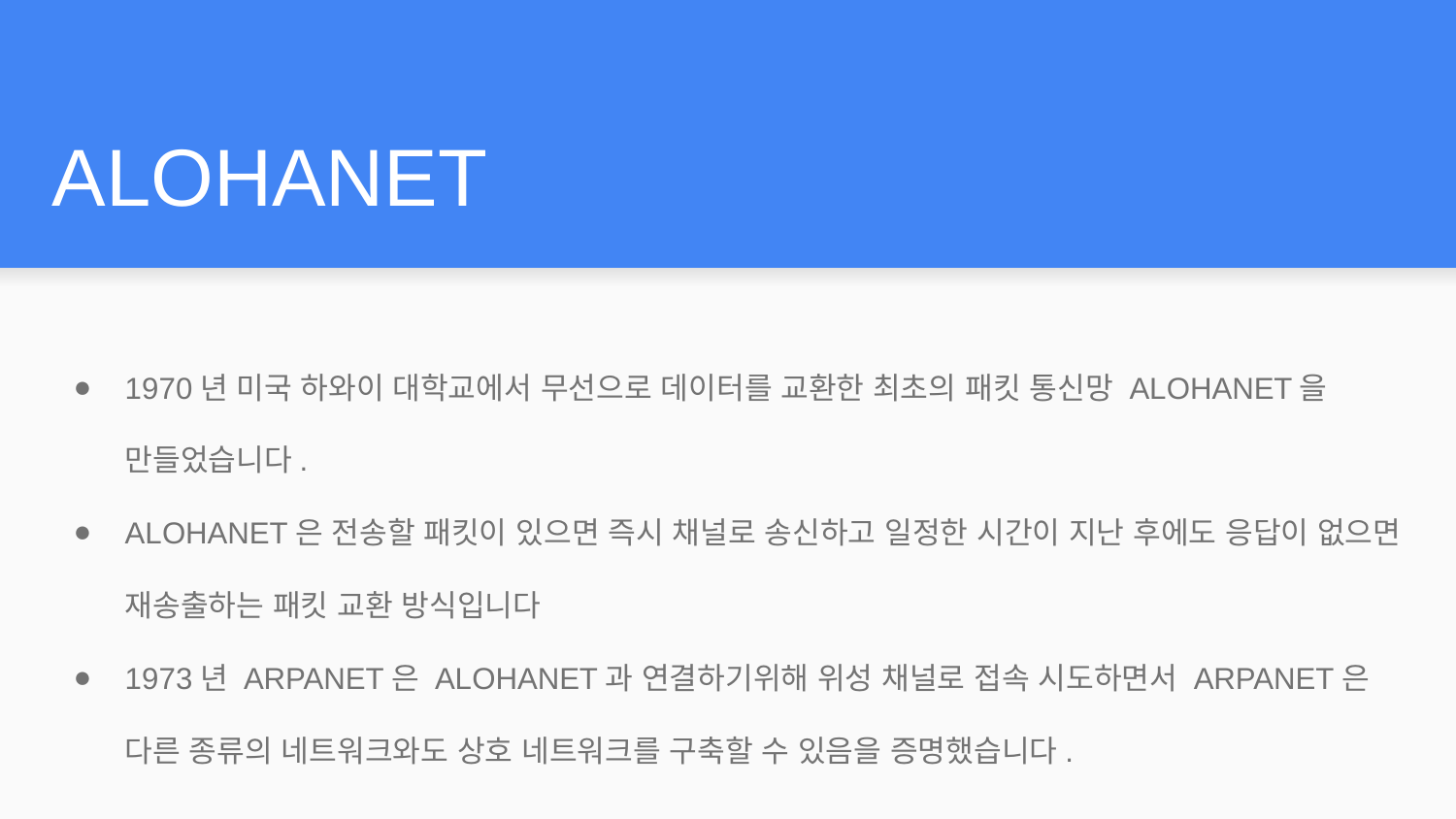

# ALOHANET
1970년 미국 하와이 대학교에서 무선으로 데이터를 교환한 최초의 패킷 통신망 ALOHANET을 만들었습니다.
ALOHANET은 전송할 패킷이 있으면 즉시 채널로 송신하고 일정한 시간이 지난 후에도 응답이 없으면 재송출하는 패킷 교환 방식입니다
1973년 ARPANET은 ALOHANET과 연결하기위해 위성 채널로 접속 시도하면서 ARPANET은 다른 종류의 네트워크와도 상호 네트워크를 구축할 수 있음을 증명했습니다.